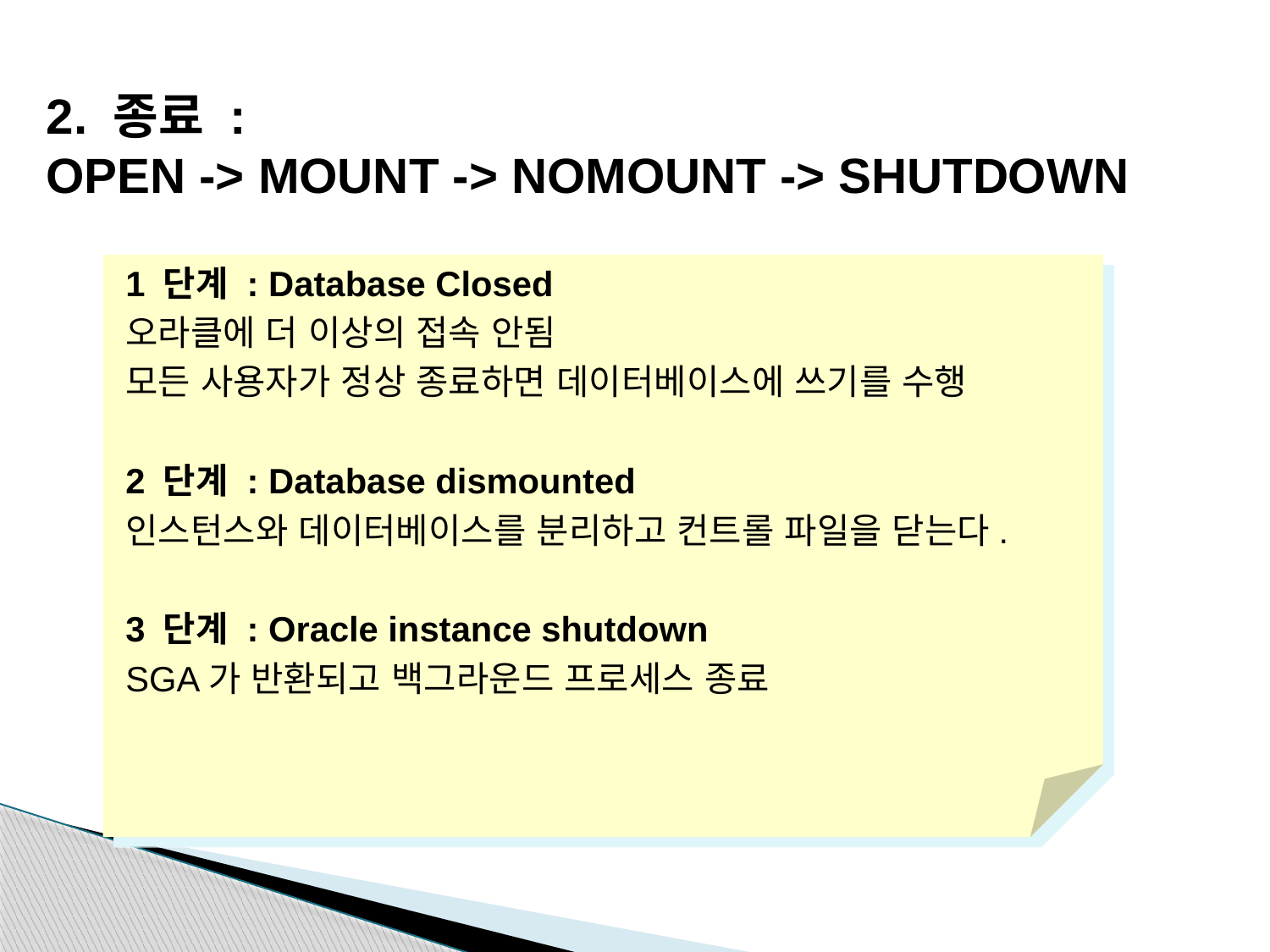

2. 종료 :
OPEN -> MOUNT -> NOMOUNT -> SHUTDOWN

1 단계 : Database Closed
오라클에 더 이상의 접속 안됨
모든 사용자가 정상 종료하면 데이터베이스에 쓰기를 수행

2 단계 : Database dismounted
인스턴스와 데이터베이스를 분리하고 컨트롤 파일을 닫는다.

3 단계 : Oracle instance shutdown
SGA가 반환되고 백그라운드 프로세스 종료